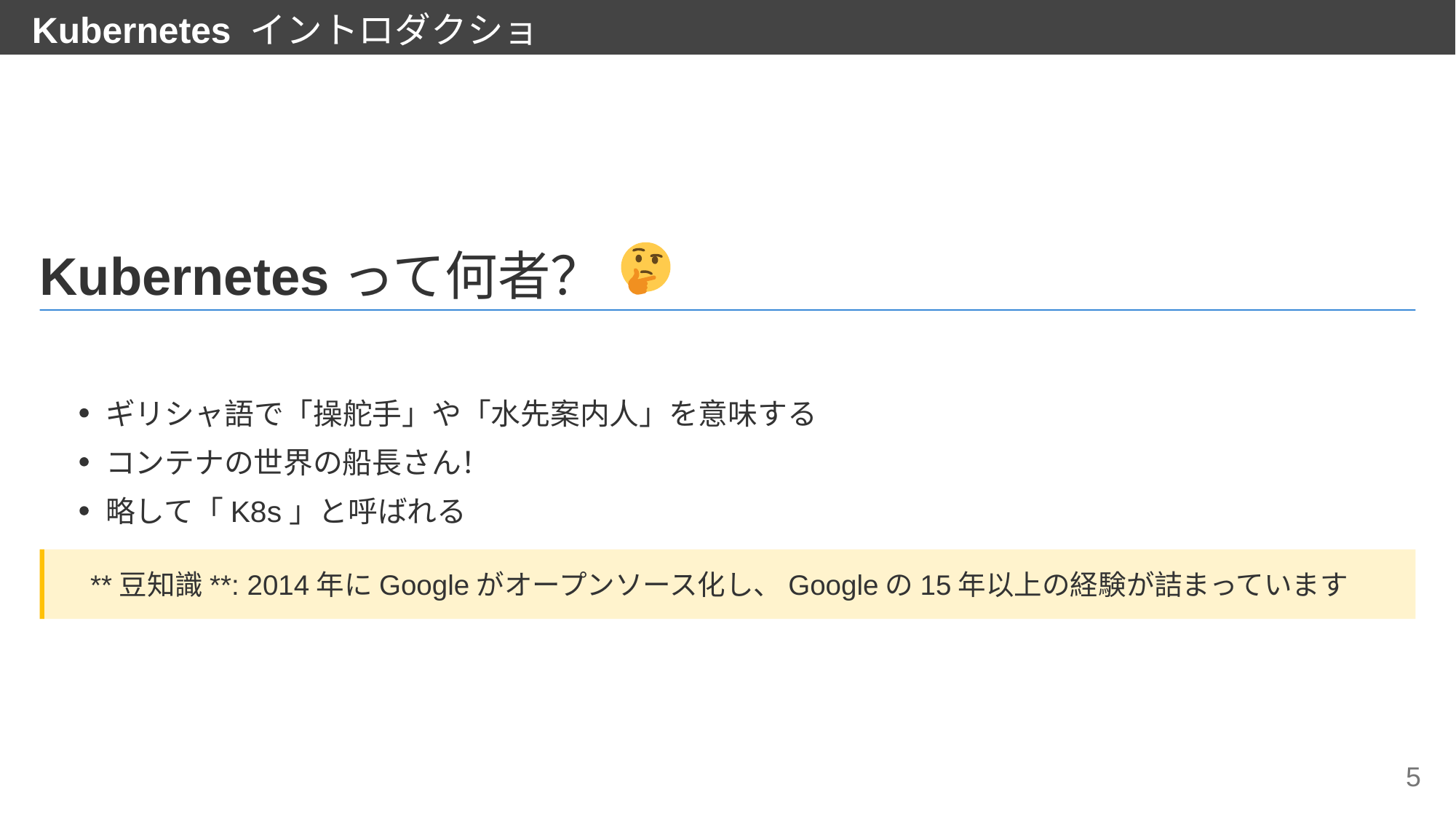

Kubernetes イントロダクション
Kubernetesって何者？

ギリシャ語で「操舵⼿」や「⽔先案内⼈」を意味する

コンテナの世界の船⻑さん！

略して「K8s」と呼ばれる

 **⾖知識**: 2014年にGoogleがオープンソース化し、Googleの15年以上の経験が詰まっています
5